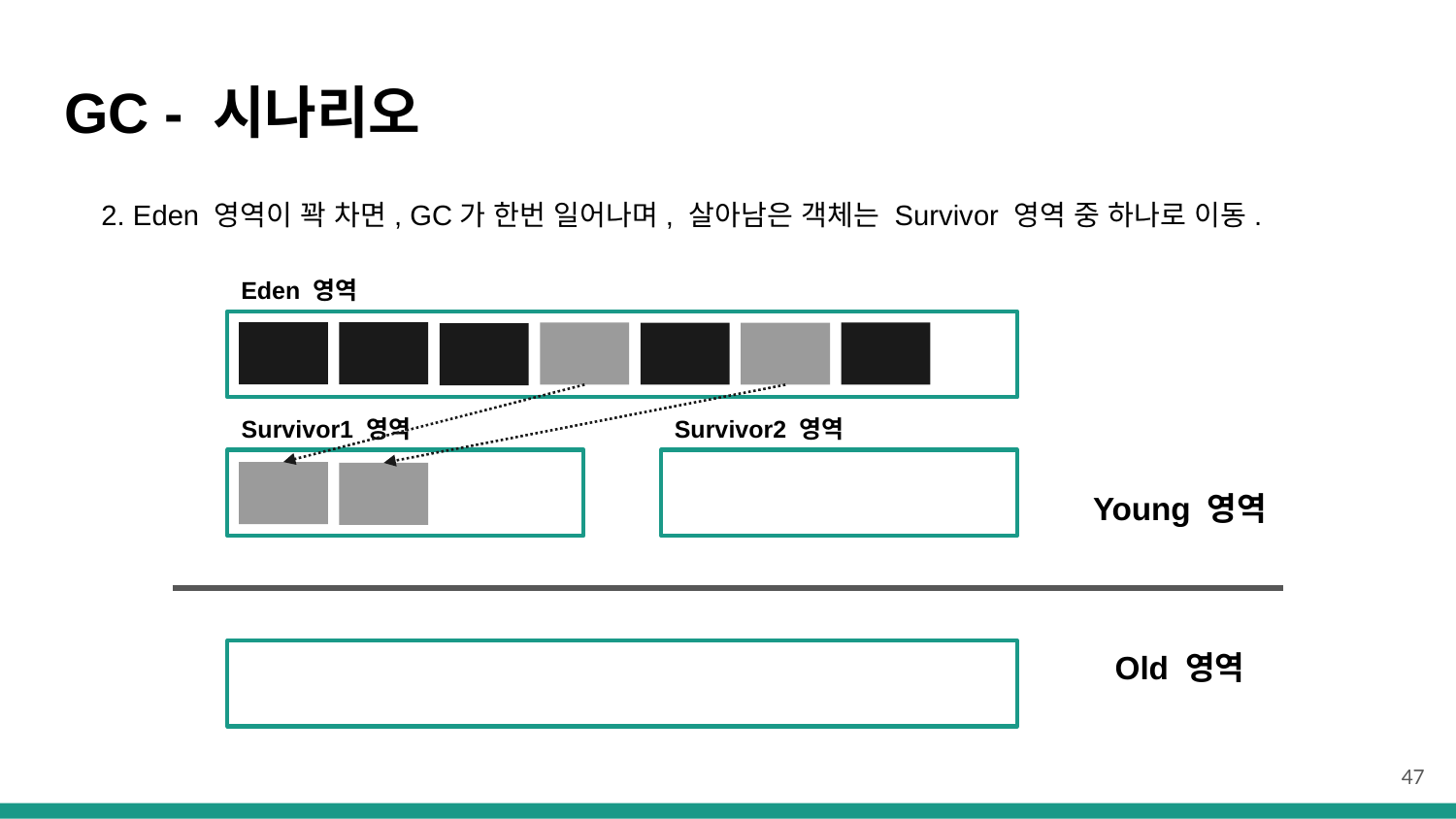

# GC - 시나리오
2. Eden 영역이 꽉 차면, GC가 한번 일어나며, 살아남은 객체는 Survivor 영역 중 하나로 이동.
Eden 영역

Survivor1 영역
Survivor2 영역

Young 영역

Old 영역

47